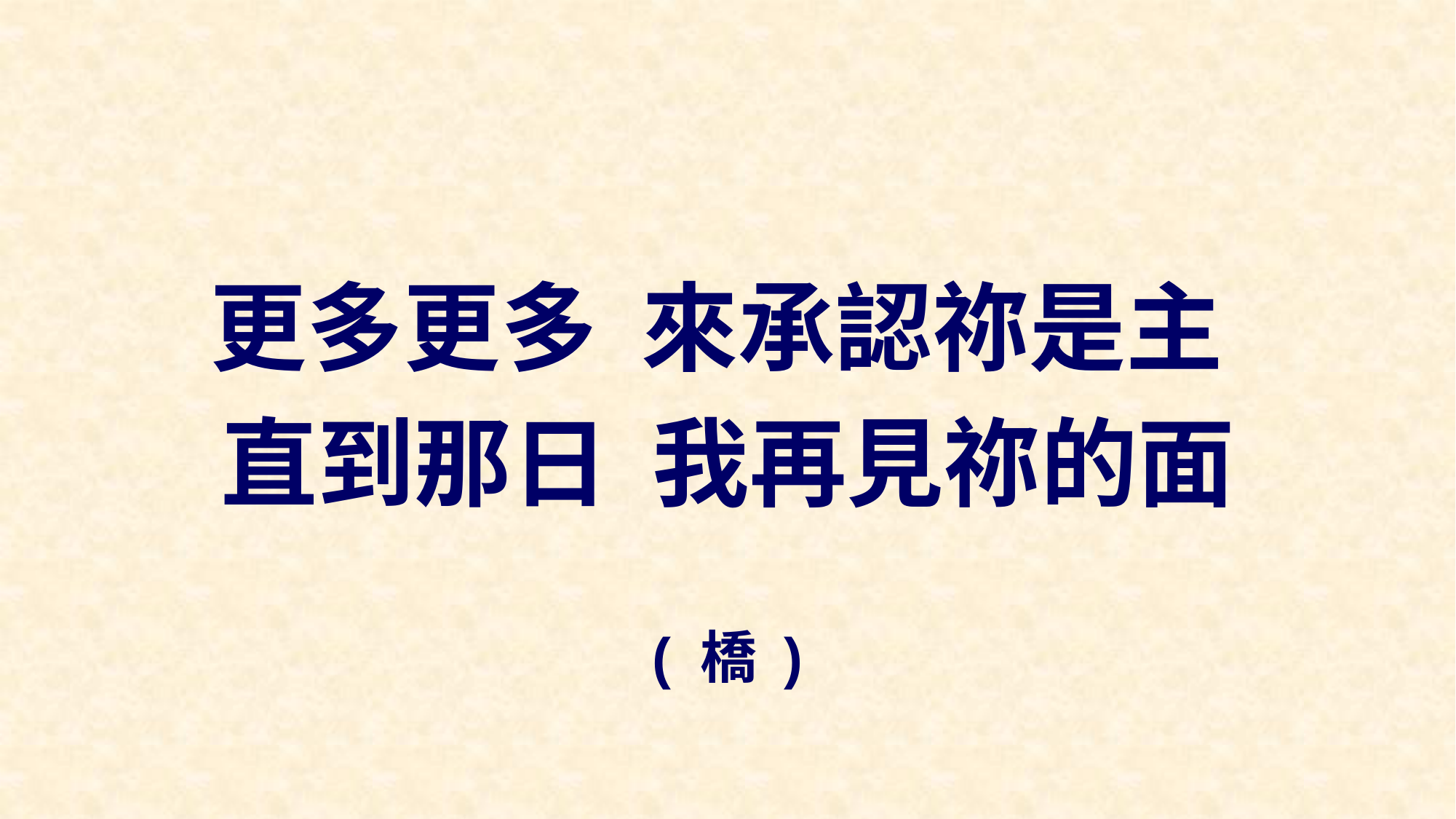

更多更多  來承認祢是主
直到那日  我再見祢的面
( 橋 )